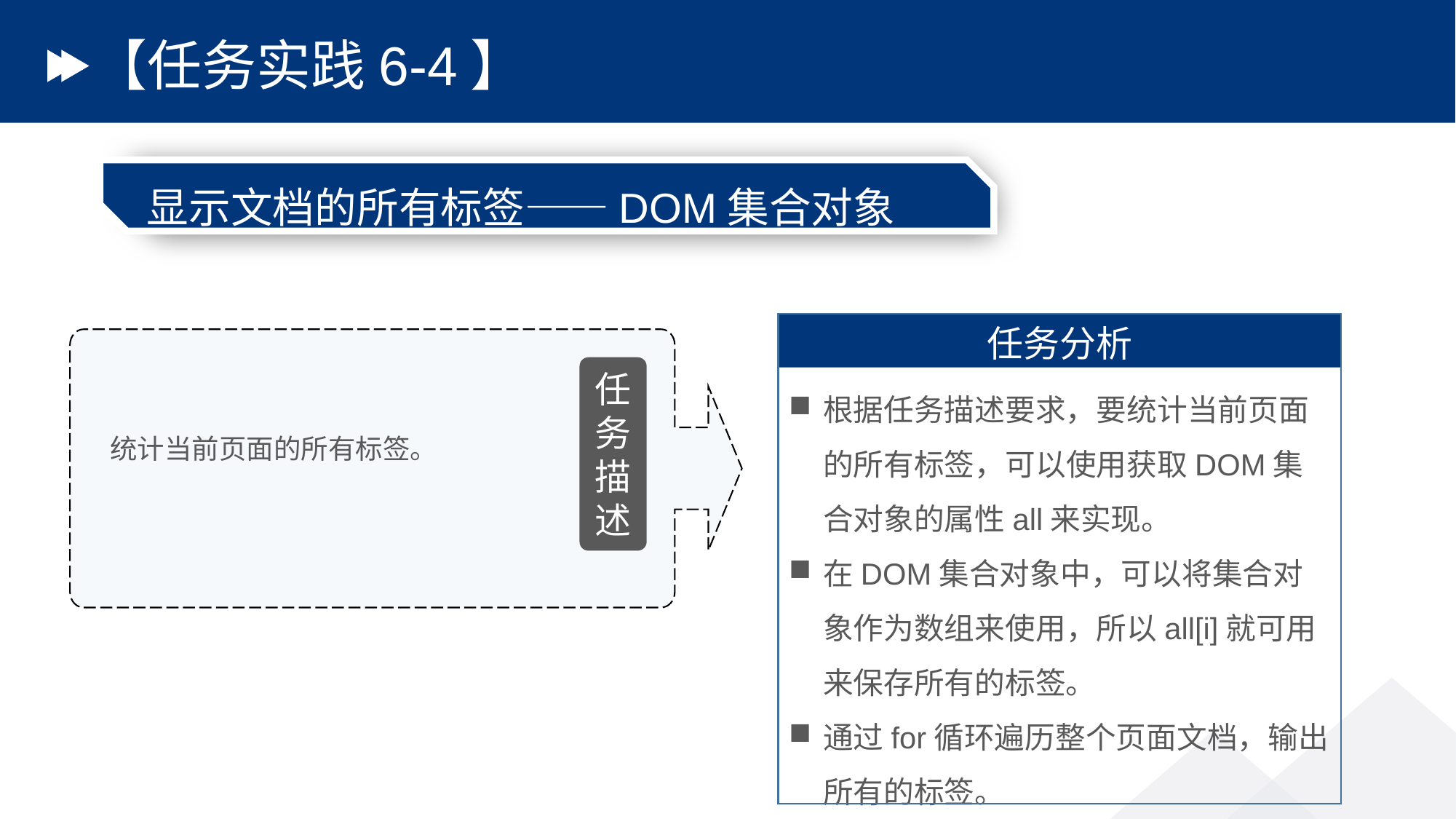

# 【任务实践6-4】
显示文档的所有标签——DOM集合对象

任务分析
根据任务描述要求，要统计当前页面的所有标签，可以使用获取DOM集合对象的属性all来实现。
在DOM集合对象中，可以将集合对象作为数组来使用，所以all[i]就可用来保存所有的标签。
通过for循环遍历整个页面文档，输出所有的标签。

任务描述
统计当前页面的所有标签。